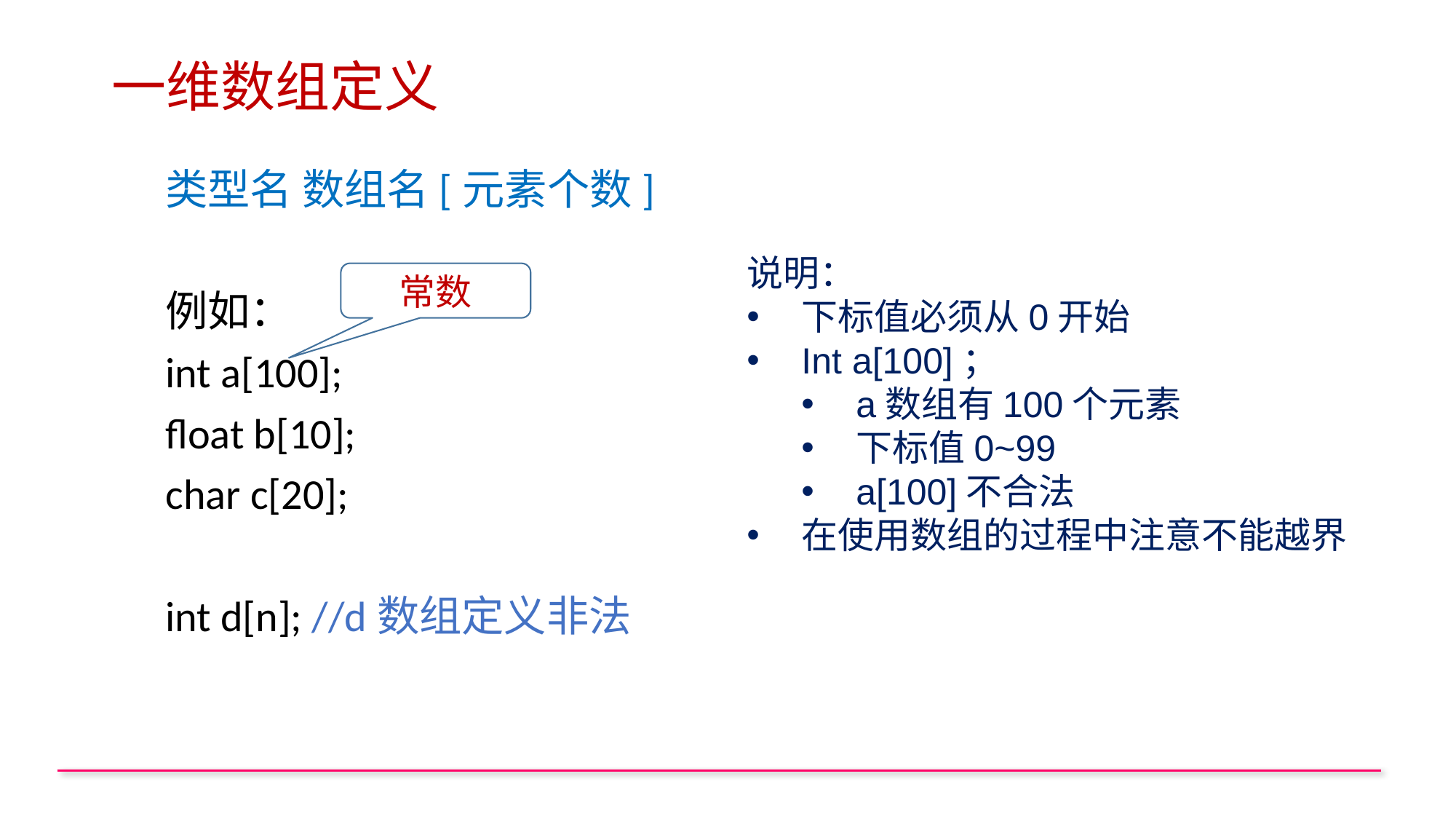

# 一维数组定义
类型名 数组名[元素个数]

例如：
int a[100];
float b[10];
char c[20];

int d[n]; //d数组定义非法

说明：
下标值必须从0开始
Int a[100]；
a数组有100个元素
下标值0~99
a[100]不合法
在使用数组的过程中注意不能越界

常数